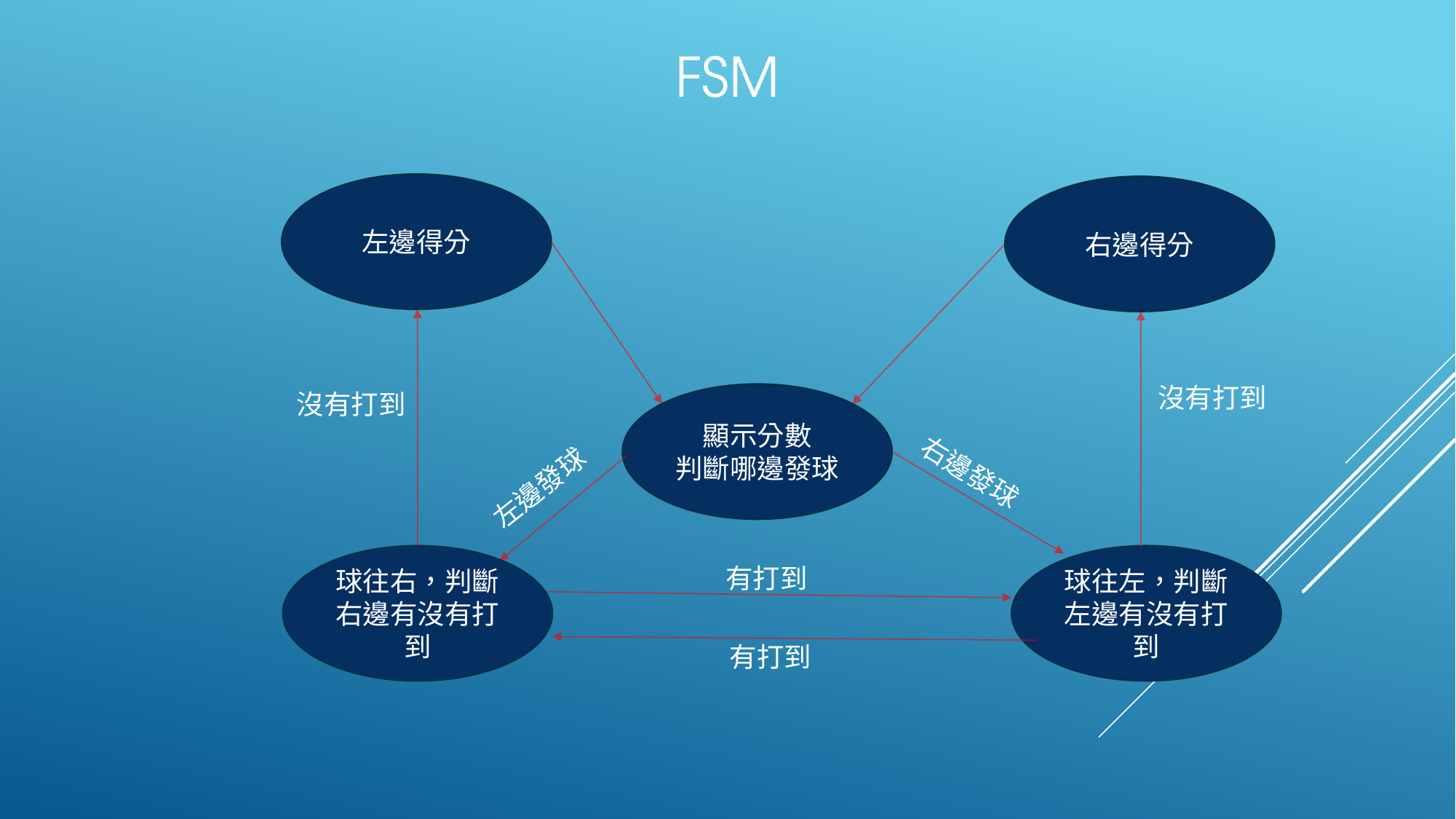

# FSM
左邊得分
右邊得分
沒有打到
沒有打到
顯示分數
判斷哪邊發球
右邊發球
左邊發球
球往右，判斷右邊有沒有打到
球往左，判斷左邊有沒有打到
有打到
有打到